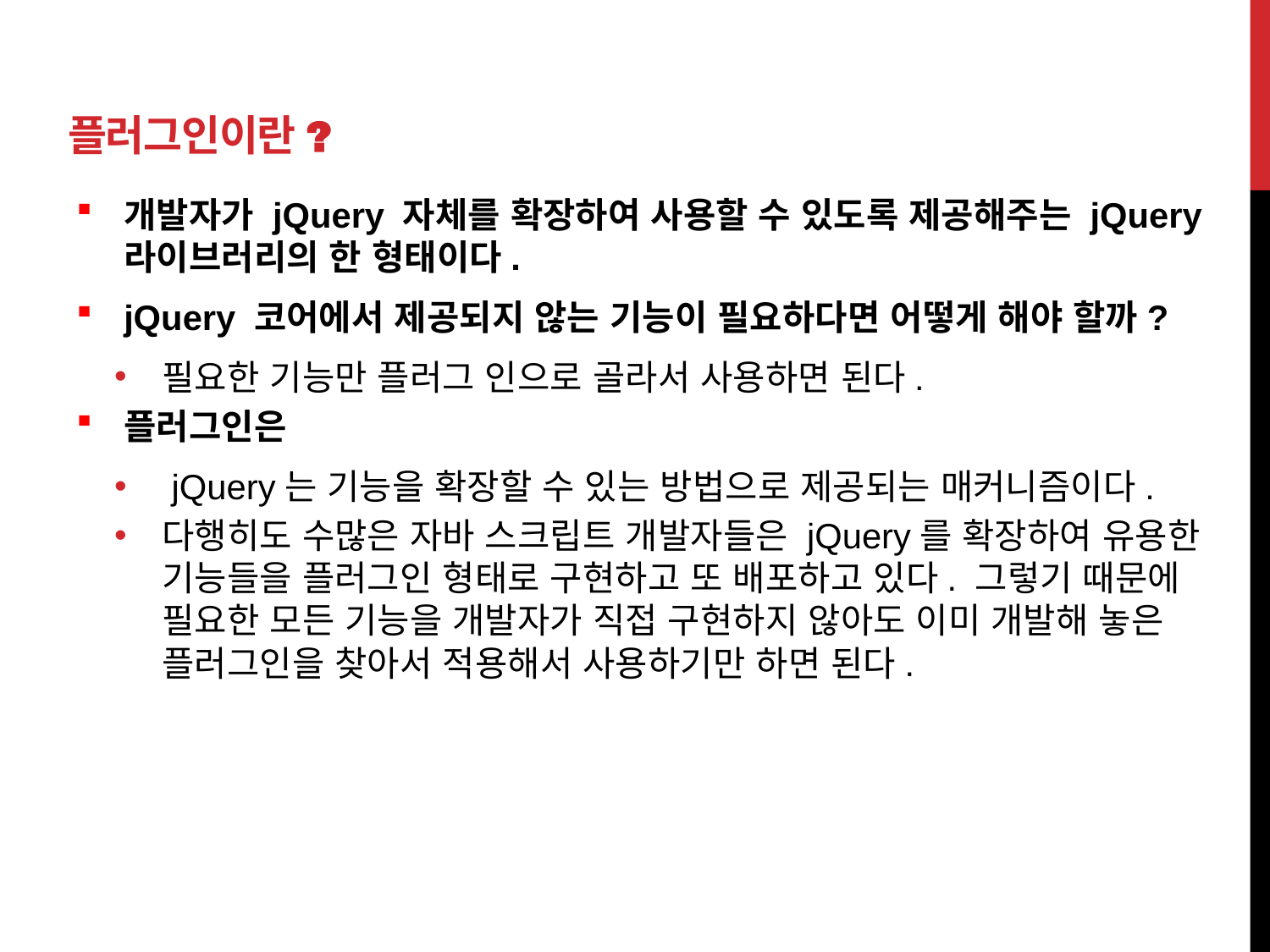

# 플러그인이란?
개발자가 jQuery 자체를 확장하여 사용할 수 있도록 제공해주는 jQuery 라이브러리의 한 형태이다.
jQuery 코어에서 제공되지 않는 기능이 필요하다면 어떻게 해야 할까?
필요한 기능만 플러그 인으로 골라서 사용하면 된다.
플러그인은
 jQuery는 기능을 확장할 수 있는 방법으로 제공되는 매커니즘이다.
다행히도 수많은 자바 스크립트 개발자들은 jQuery를 확장하여 유용한 기능들을 플러그인 형태로 구현하고 또 배포하고 있다. 그렇기 때문에 필요한 모든 기능을 개발자가 직접 구현하지 않아도 이미 개발해 놓은 플러그인을 찾아서 적용해서 사용하기만 하면 된다.